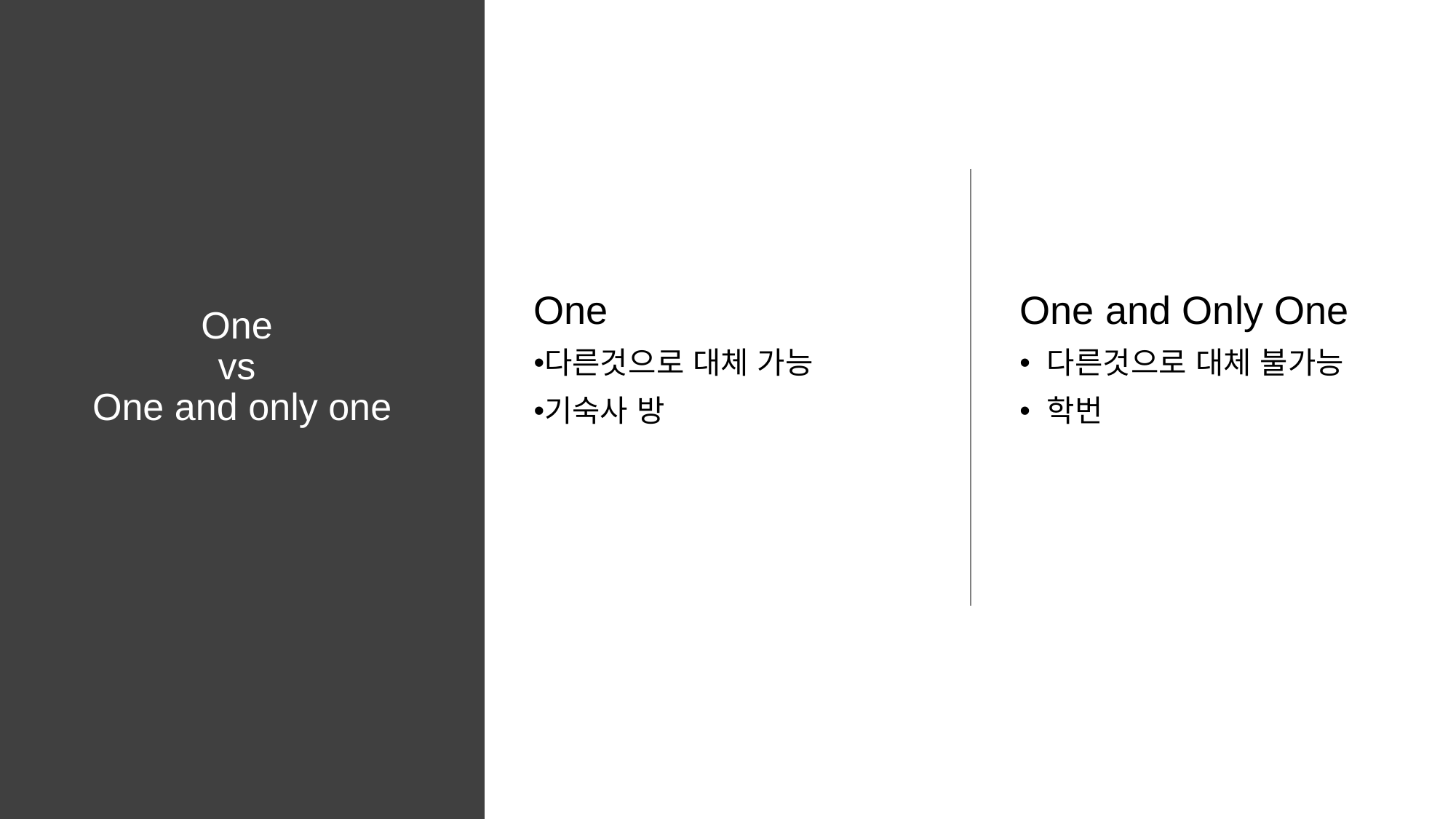

One
다른것으로 대체 가능
기숙사 방

One and Only One
다른것으로 대체 불가능
학번
# One vs One and only one